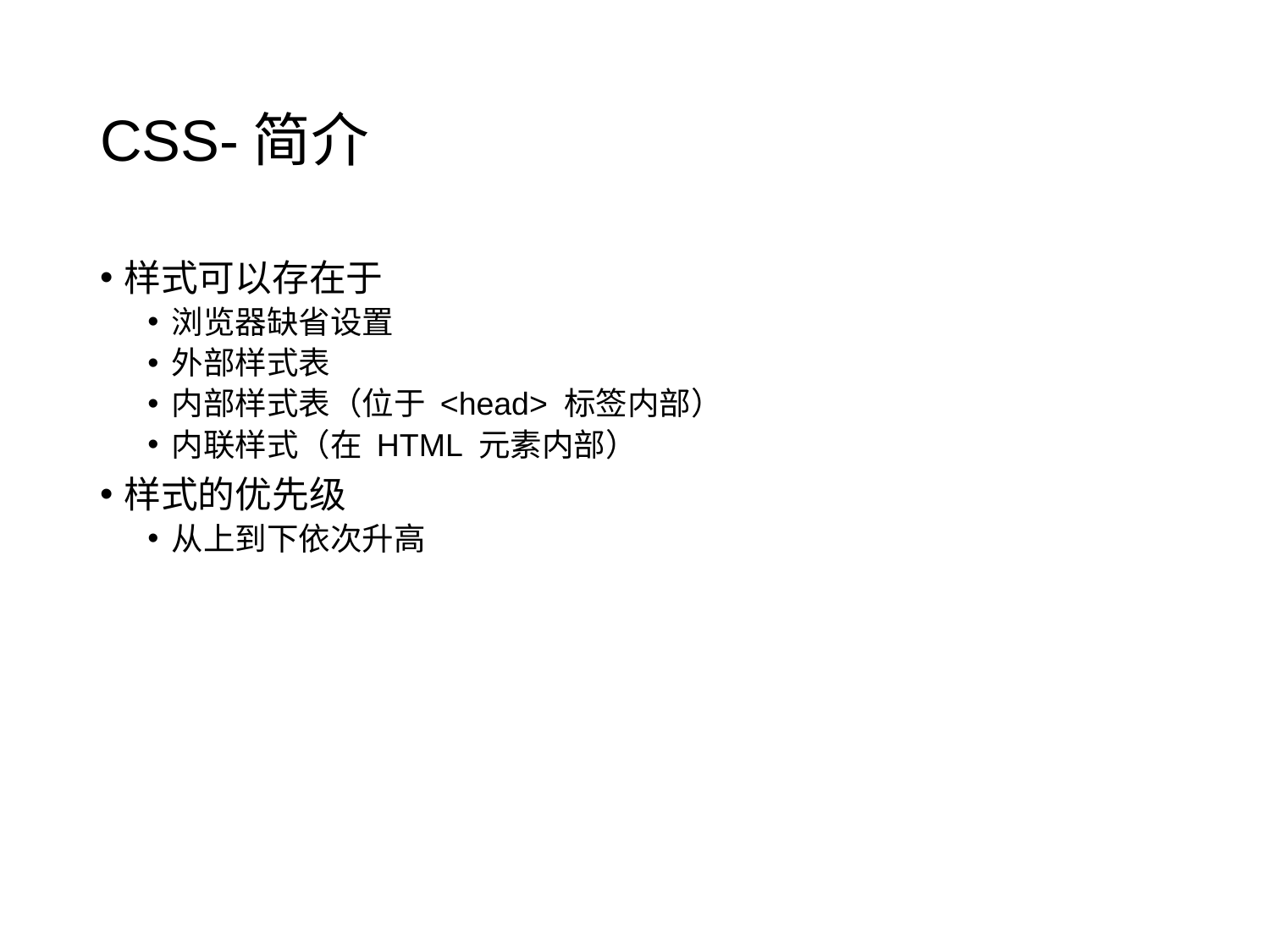

# CSS-简介
样式可以存在于
浏览器缺省设置
外部样式表
内部样式表（位于 <head> 标签内部）
内联样式（在 HTML 元素内部）
样式的优先级
从上到下依次升高